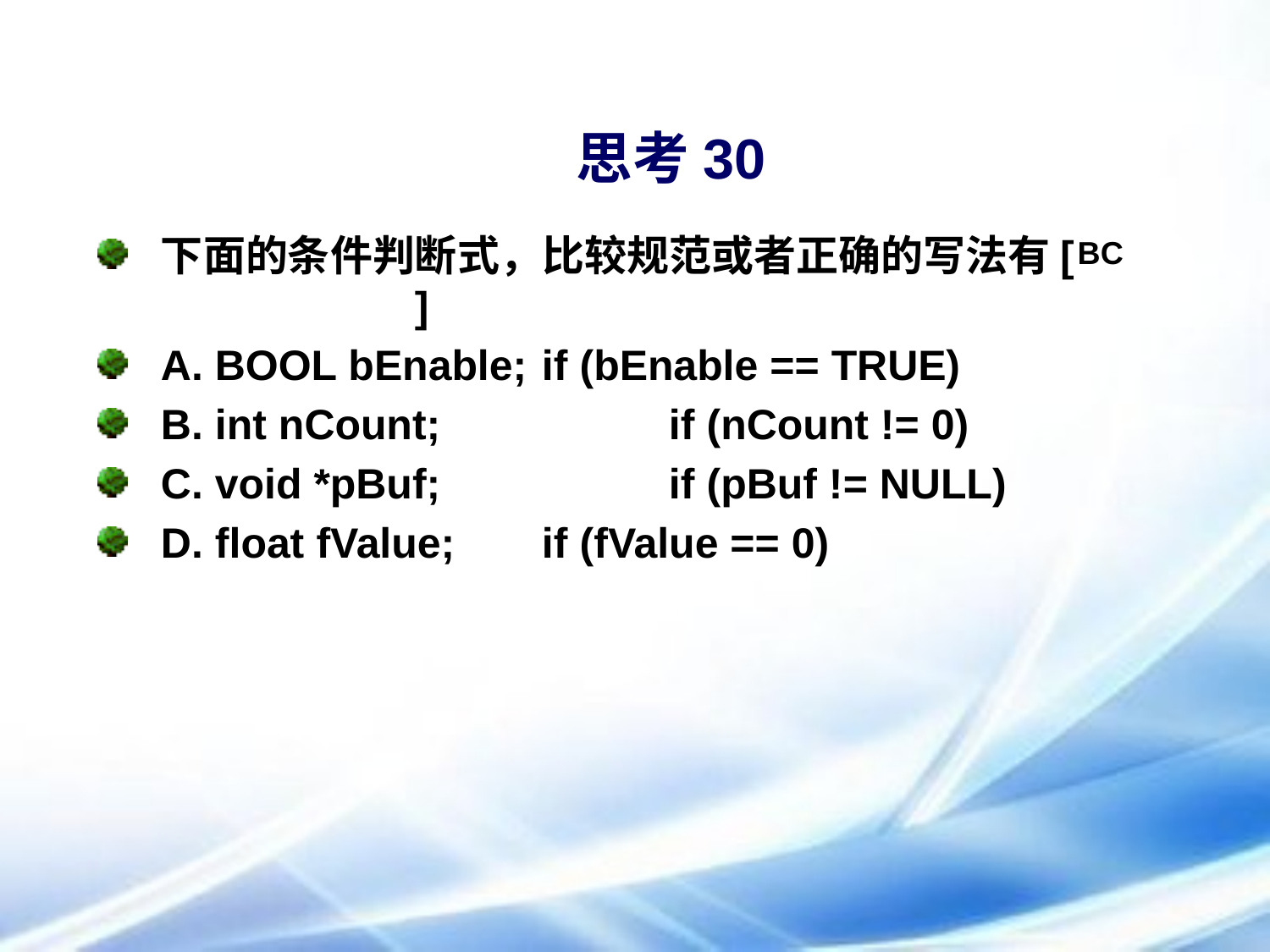

# 思考30
下面的条件判断式，比较规范或者正确的写法有[			]
A. BOOL bEnable;	if (bEnable == TRUE)
B. int nCount;		if (nCount != 0)
C. void *pBuf;		if (pBuf != NULL)
D. float fValue;	if (fValue == 0)
BC